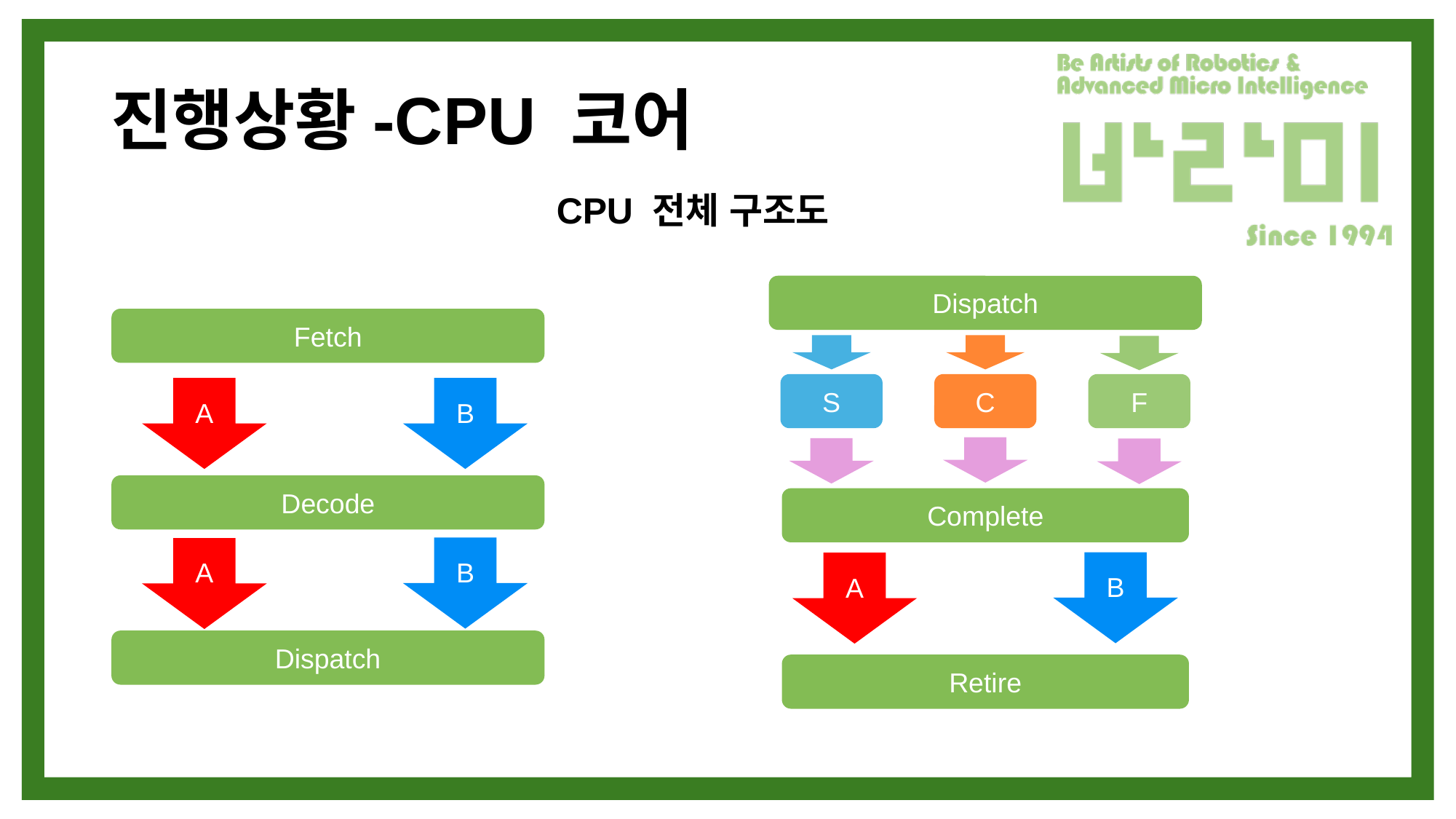

# 진행상황-CPU 코어
CPU 전체 구조도
Dispatch
Fetch

S
C
F
A
B

Decode
Complete
B
A
B
A
Dispatch
Retire